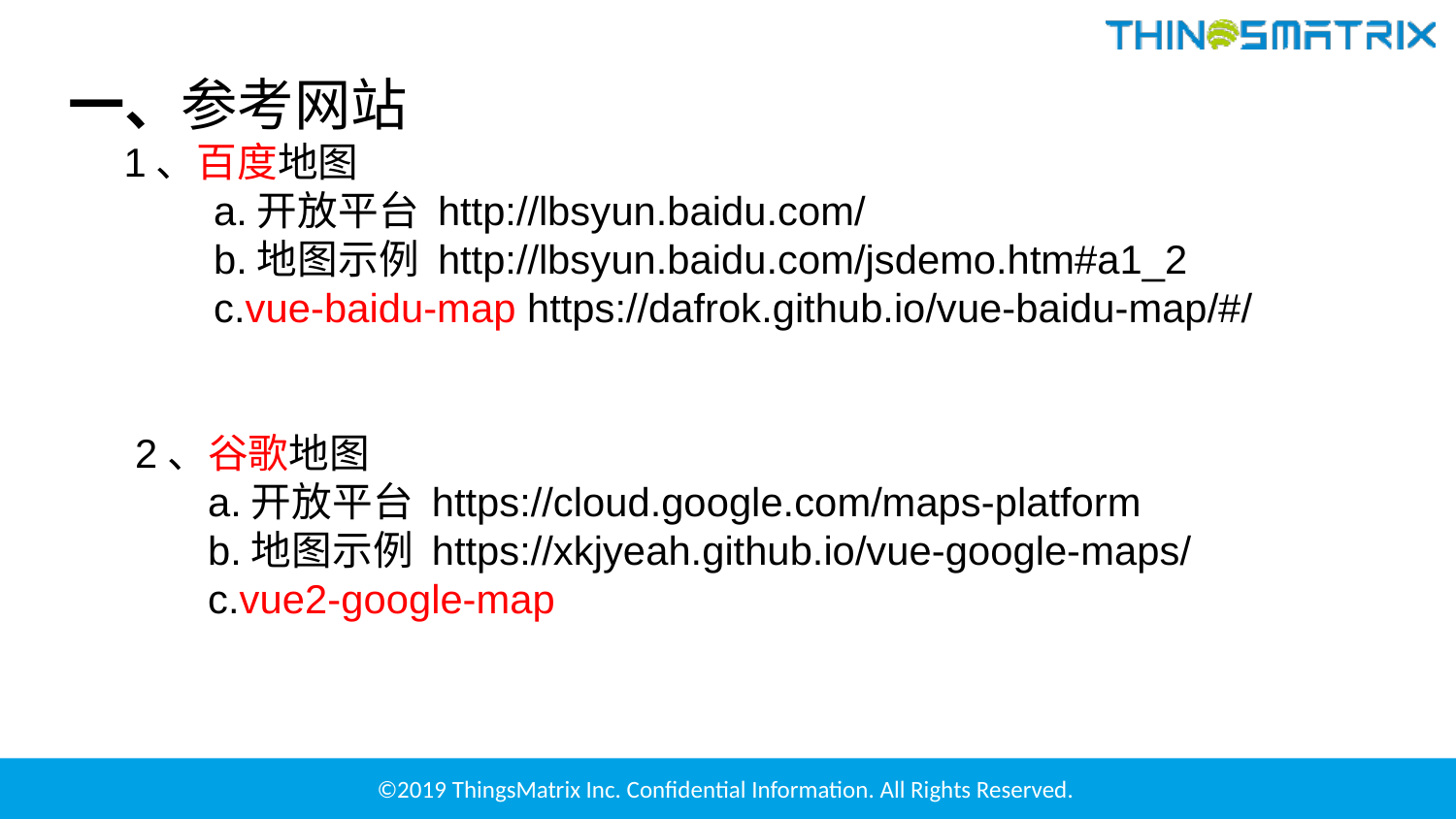

一、参考网站
     1、百度地图
a.开放平台 http://lbsyun.baidu.com/
b.地图示例 http://lbsyun.baidu.com/jsdemo.htm#a1_2
c.vue-baidu-map https://dafrok.github.io/vue-baidu-map/#/

      2、谷歌地图
      a.开放平台 https://cloud.google.com/maps-platform
      b.地图示例 https://xkjyeah.github.io/vue-google-maps/
      c.vue2-google-map

地图使用场景